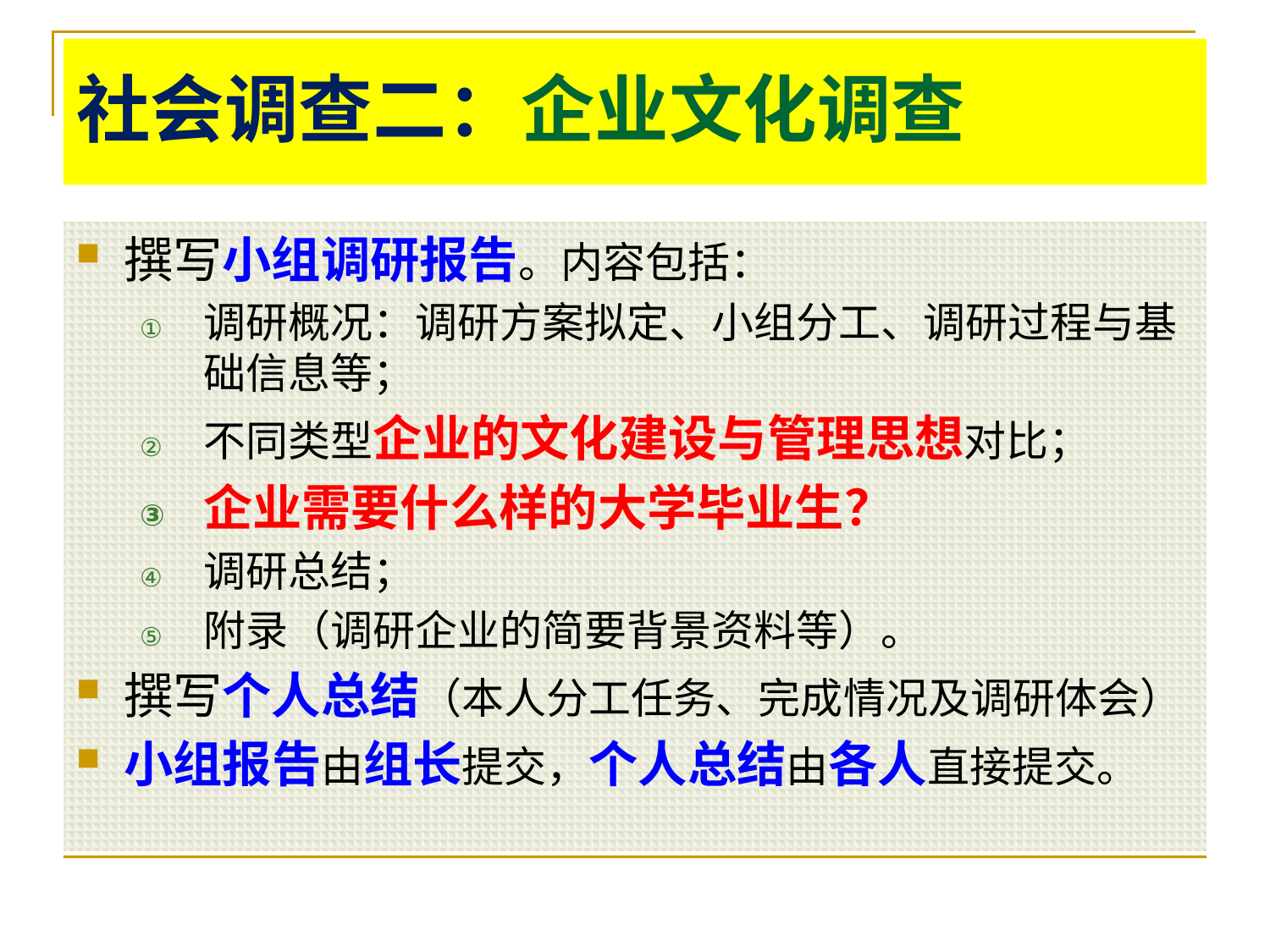

#
社会调查二：企业文化调查
撰写小组调研报告。内容包括：
调研概况：调研方案拟定、小组分工、调研过程与基础信息等；
不同类型企业的文化建设与管理思想对比；
企业需要什么样的大学毕业生？
调研总结；
附录（调研企业的简要背景资料等）。
撰写个人总结（本人分工任务、完成情况及调研体会）
小组报告由组长提交，个人总结由各人直接提交。

62